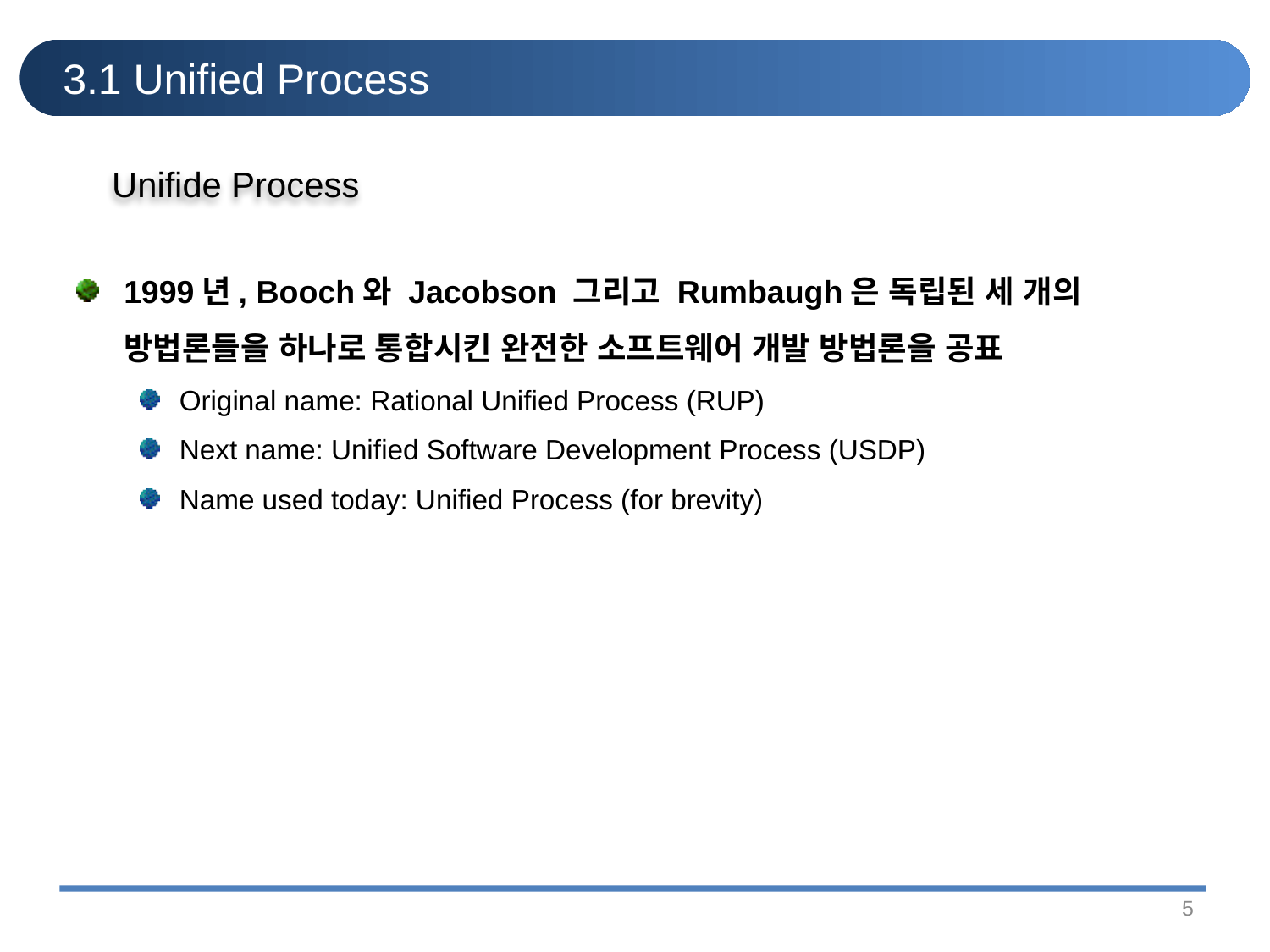

# 3.1 Unified Process
Unifide Process
1999년, Booch와 Jacobson 그리고 Rumbaugh은 독립된 세 개의 방법론들을 하나로 통합시킨 완전한 소프트웨어 개발 방법론을 공표
Original name: Rational Unified Process (RUP)
Next name: Unified Software Development Process (USDP)
Name used today: Unified Process (for brevity)

5